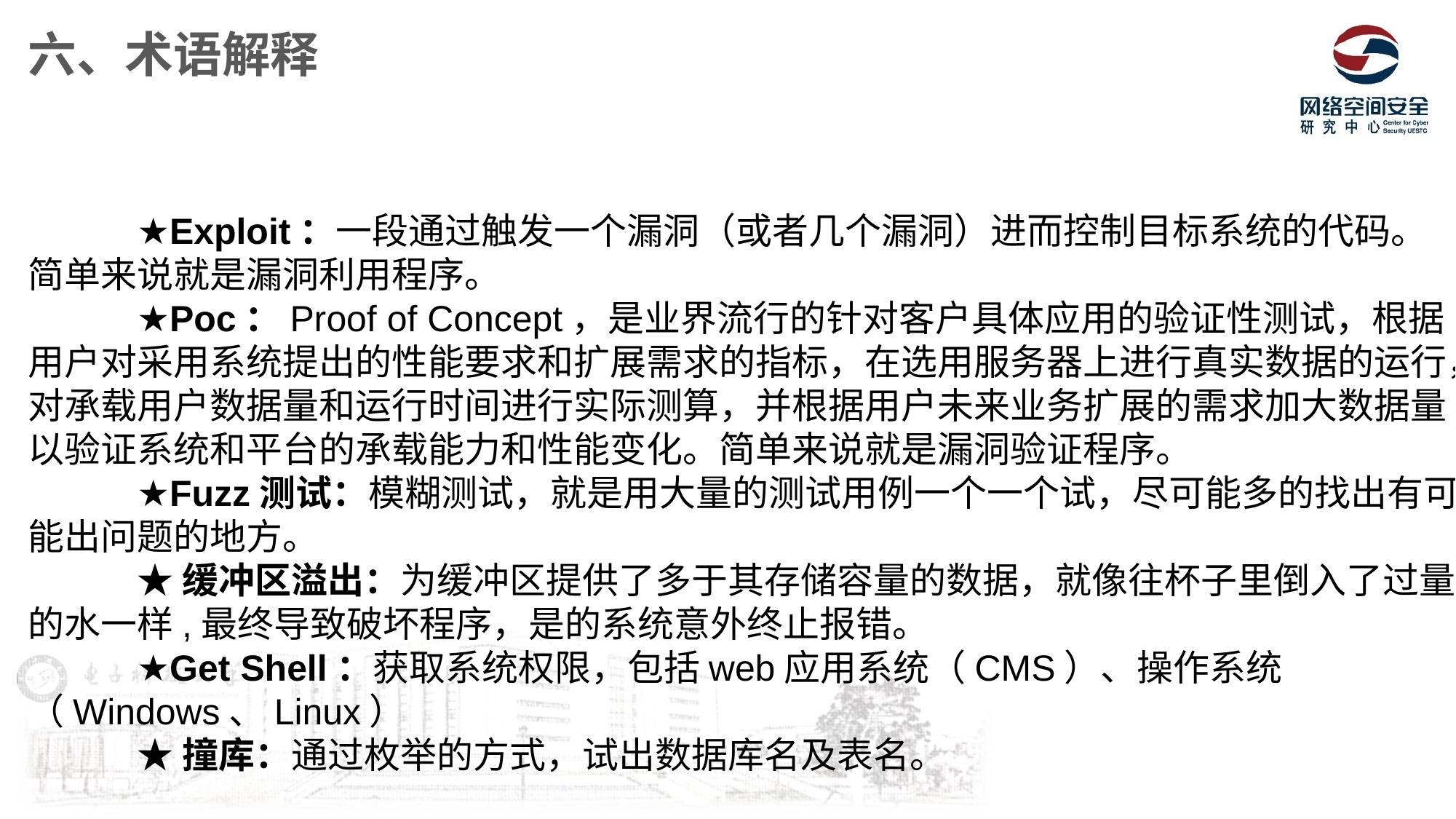

六、术语解释
	★Exploit：一段通过触发一个漏洞（或者几个漏洞）进而控制目标系统的代码。简单来说就是漏洞利用程序。
	★Poc：Proof of Concept，是业界流行的针对客户具体应用的验证性测试，根据用户对采用系统提出的性能要求和扩展需求的指标，在选用服务器上进行真实数据的运行，对承载用户数据量和运行时间进行实际测算，并根据用户未来业务扩展的需求加大数据量以验证系统和平台的承载能力和性能变化。简单来说就是漏洞验证程序。
	★Fuzz测试：模糊测试，就是用大量的测试用例一个一个试，尽可能多的找出有可能出问题的地方。
	★缓冲区溢出：为缓冲区提供了多于其存储容量的数据，就像往杯子里倒入了过量的水一样,最终导致破坏程序，是的系统意外终止报错。
	★Get Shell：获取系统权限，包括web应用系统（CMS）、操作系统（Windows、Linux）
	★撞库：通过枚举的方式，试出数据库名及表名。